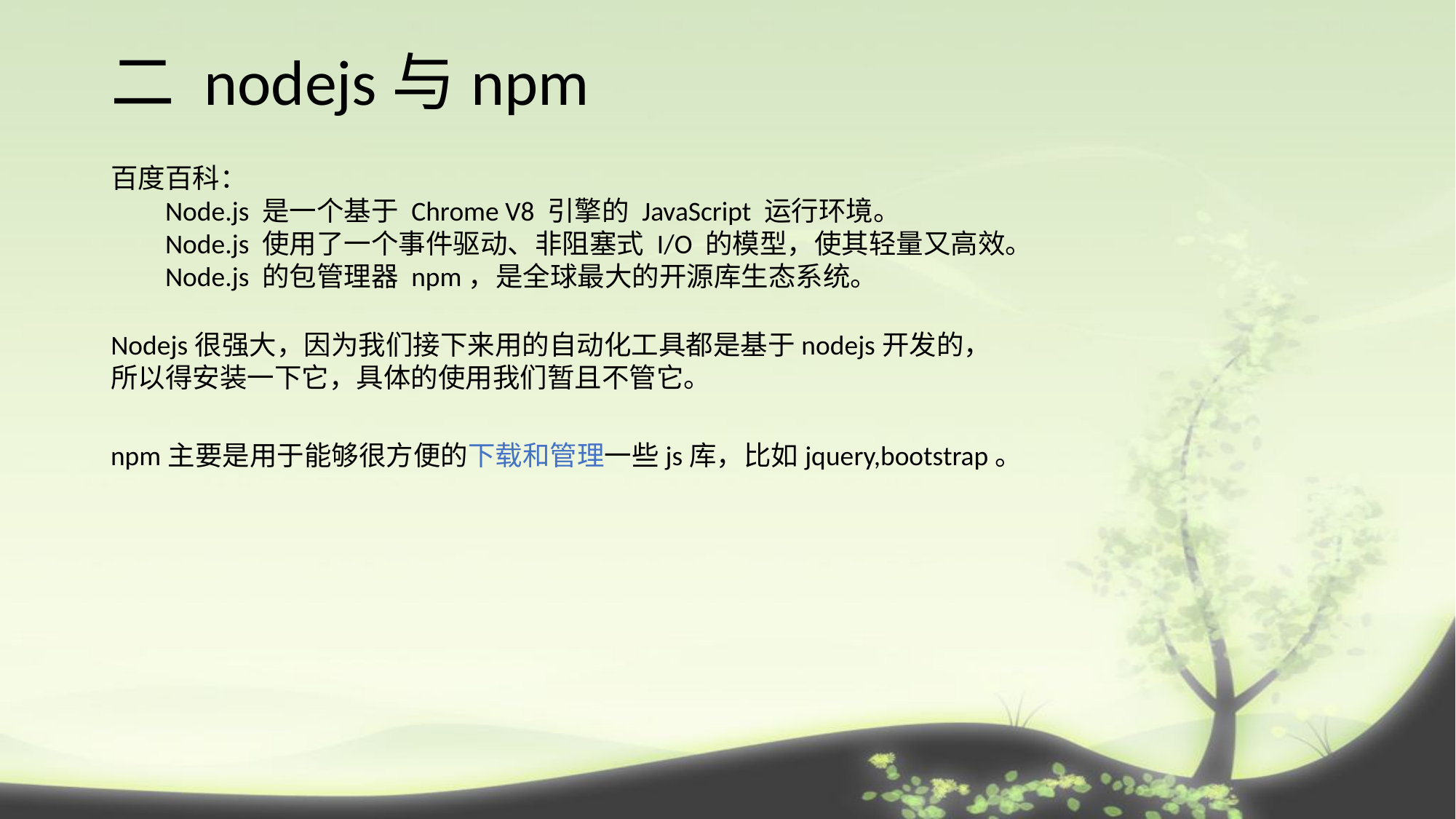

# 二 nodejs与npm
百度百科：
Node.js 是一个基于 Chrome V8 引擎的 JavaScript 运行环境。
Node.js 使用了一个事件驱动、非阻塞式 I/O 的模型，使其轻量又高效。
Node.js 的包管理器 npm，是全球最大的开源库生态系统。

Nodejs很强大，因为我们接下来用的自动化工具都是基于nodejs开发的，所以得安装一下它，具体的使用我们暂且不管它。
npm主要是用于能够很方便的下载和管理一些js库，比如jquery,bootstrap。